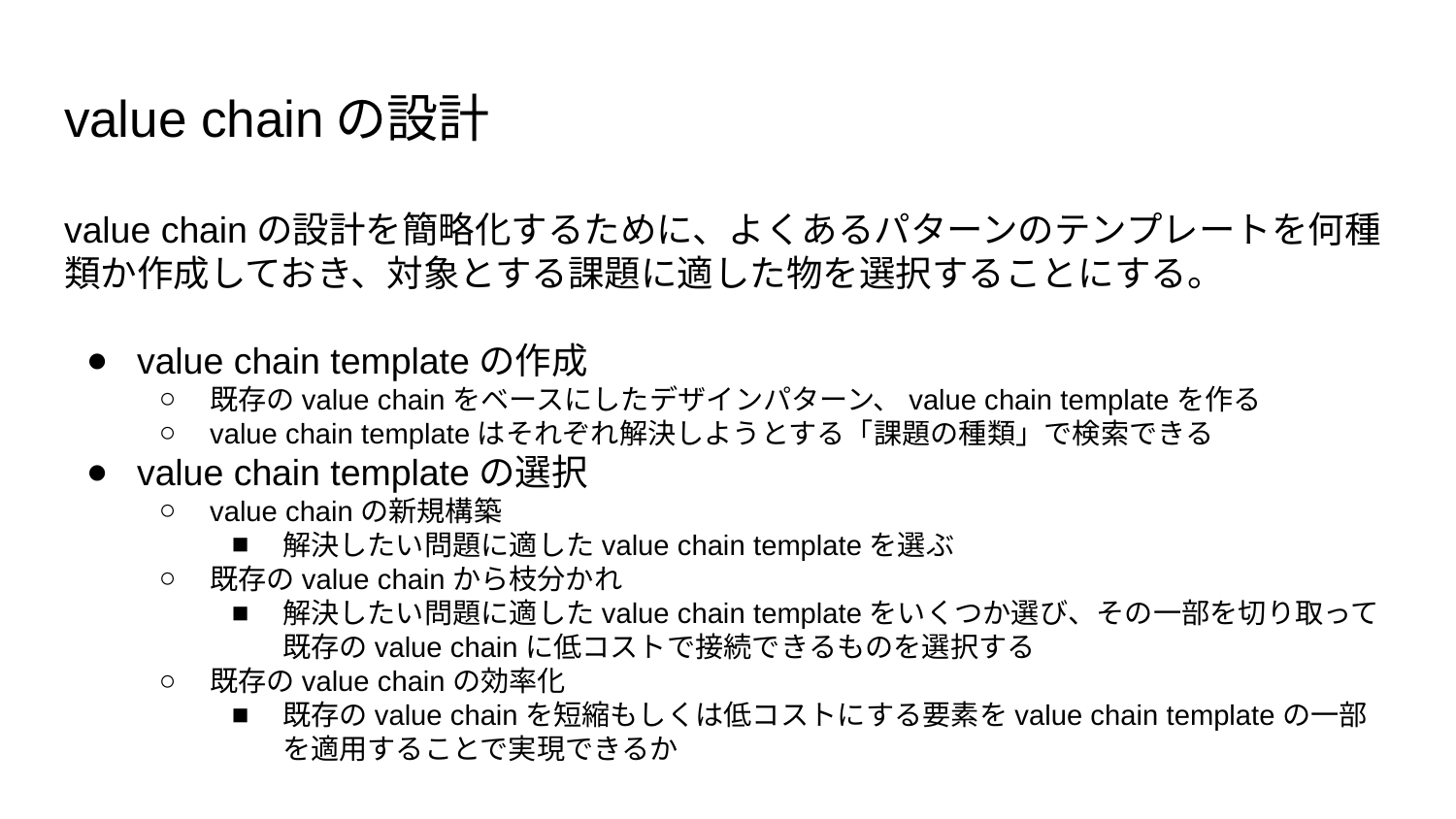

# value chainの設計
value chainの設計を簡略化するために、よくあるパターンのテンプレートを何種類か作成しておき、対象とする課題に適した物を選択することにする。

value chain templateの作成
既存のvalue chainをベースにしたデザインパターン、value chain templateを作る
value chain templateはそれぞれ解決しようとする「課題の種類」で検索できる
value chain templateの選択
value chainの新規構築
解決したい問題に適したvalue chain templateを選ぶ
既存のvalue chainから枝分かれ
解決したい問題に適したvalue chain templateをいくつか選び、その一部を切り取って既存のvalue chainに低コストで接続できるものを選択する
既存のvalue chainの効率化
既存のvalue chainを短縮もしくは低コストにする要素をvalue chain templateの一部を適用することで実現できるか